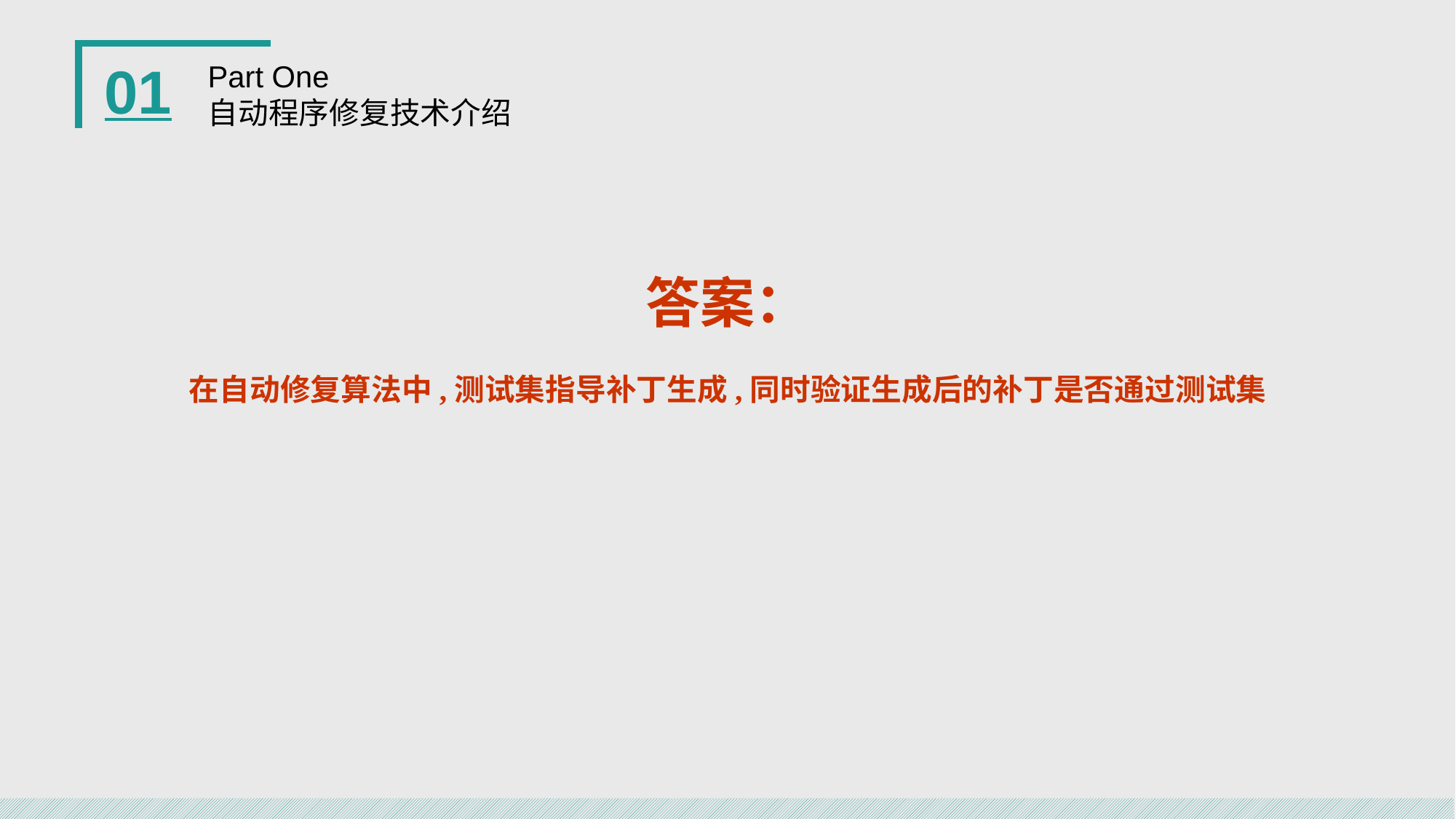

01
Part One
自动程序修复技术介绍

答案：

在自动修复算法中,测试集指导补丁生成,同时验证生成后的补丁是否通过测试集